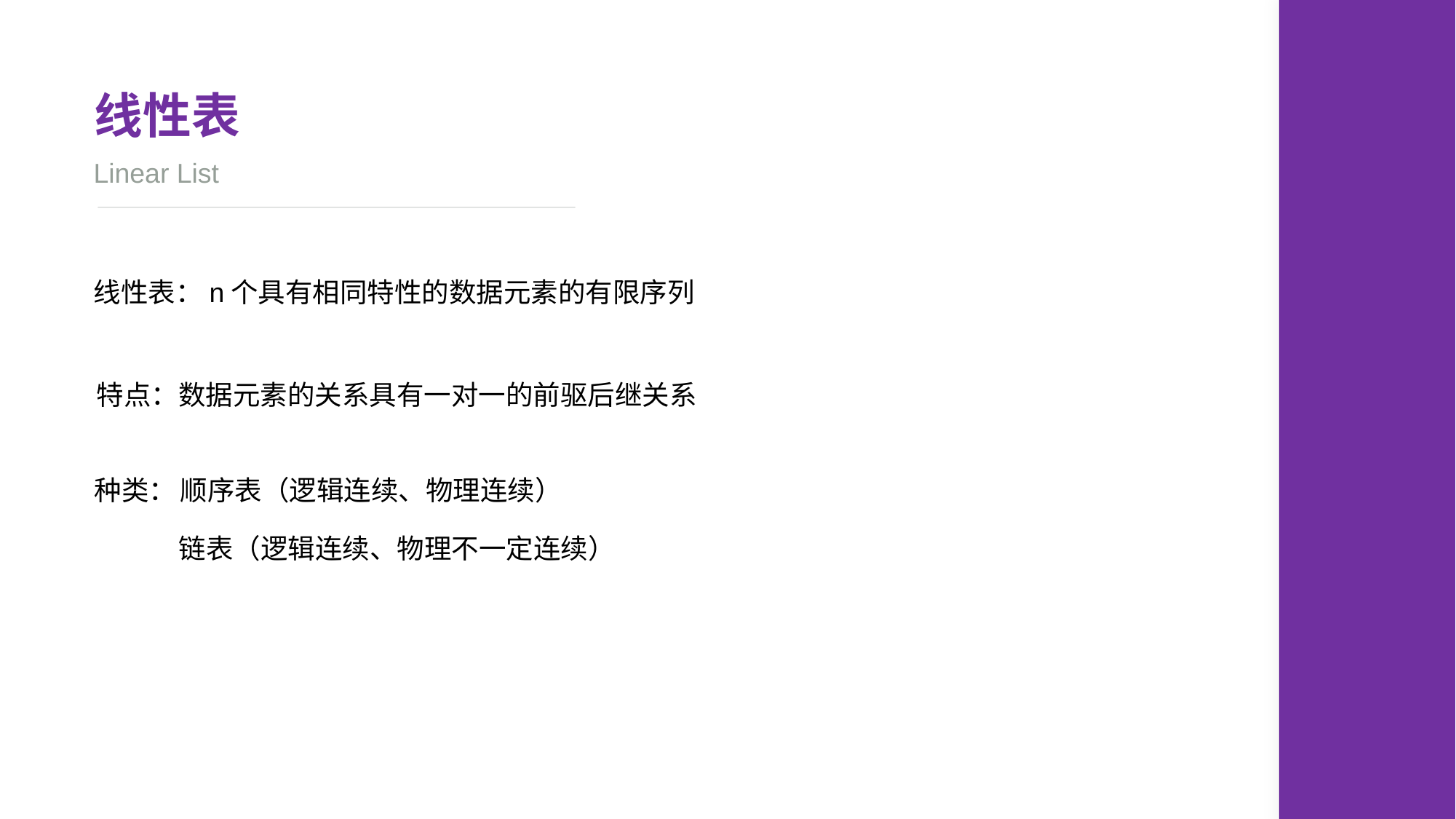

线性表
Linear List
线性表：n个具有相同特性的数据元素的有限序列

特点：数据元素的关系具有一对一的前驱后继关系
种类：
顺序表（逻辑连续、物理连续）
链表（逻辑连续、物理不一定连续）